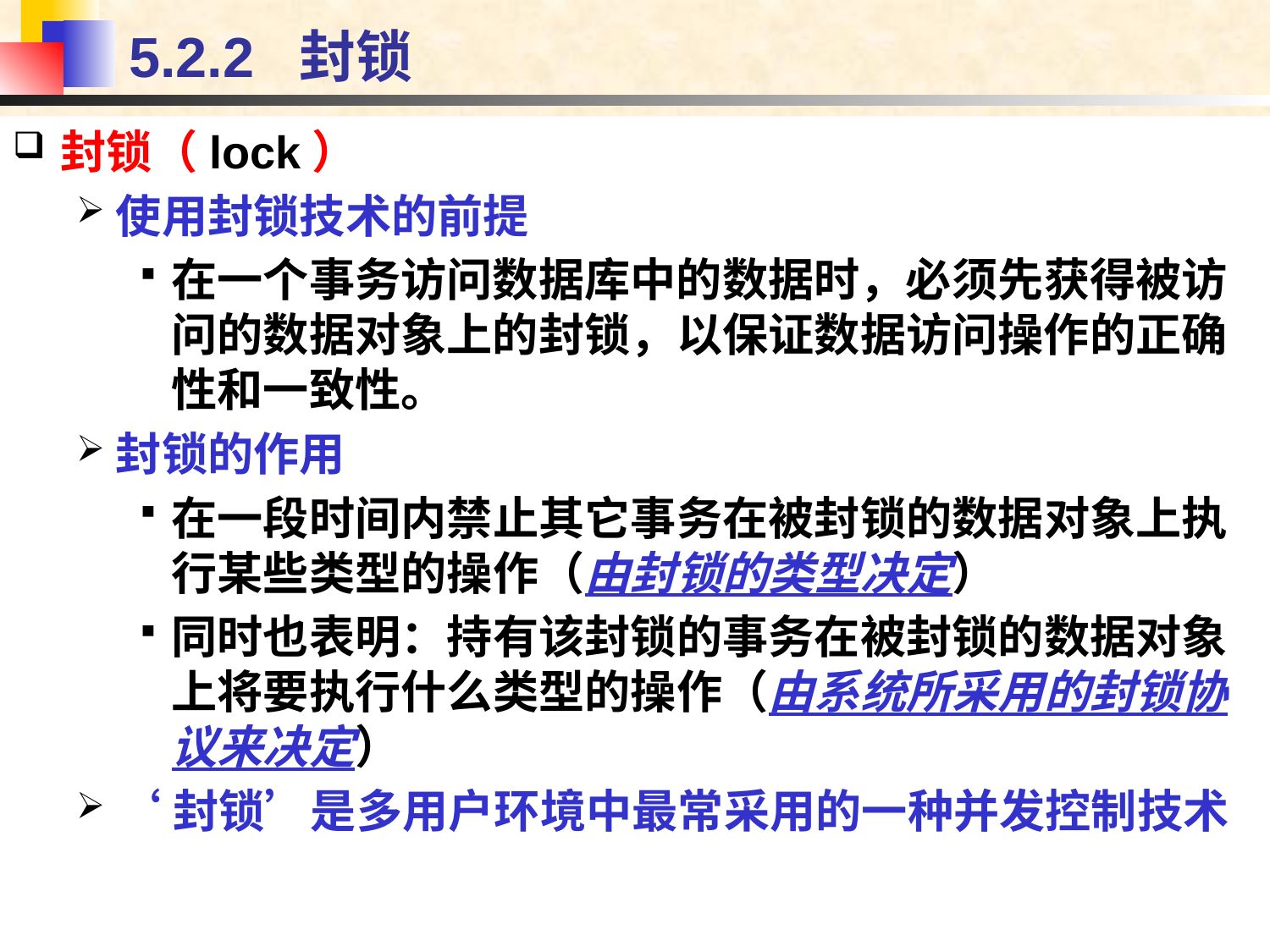

# 5.2.2  封锁
封锁（lock）
使用封锁技术的前提
在一个事务访问数据库中的数据时，必须先获得被访问的数据对象上的封锁，以保证数据访问操作的正确性和一致性。
封锁的作用
在一段时间内禁止其它事务在被封锁的数据对象上执行某些类型的操作（由封锁的类型决定）
同时也表明：持有该封锁的事务在被封锁的数据对象上将要执行什么类型的操作（由系统所采用的封锁协议来决定）
‘封锁’是多用户环境中最常采用的一种并发控制技术
107